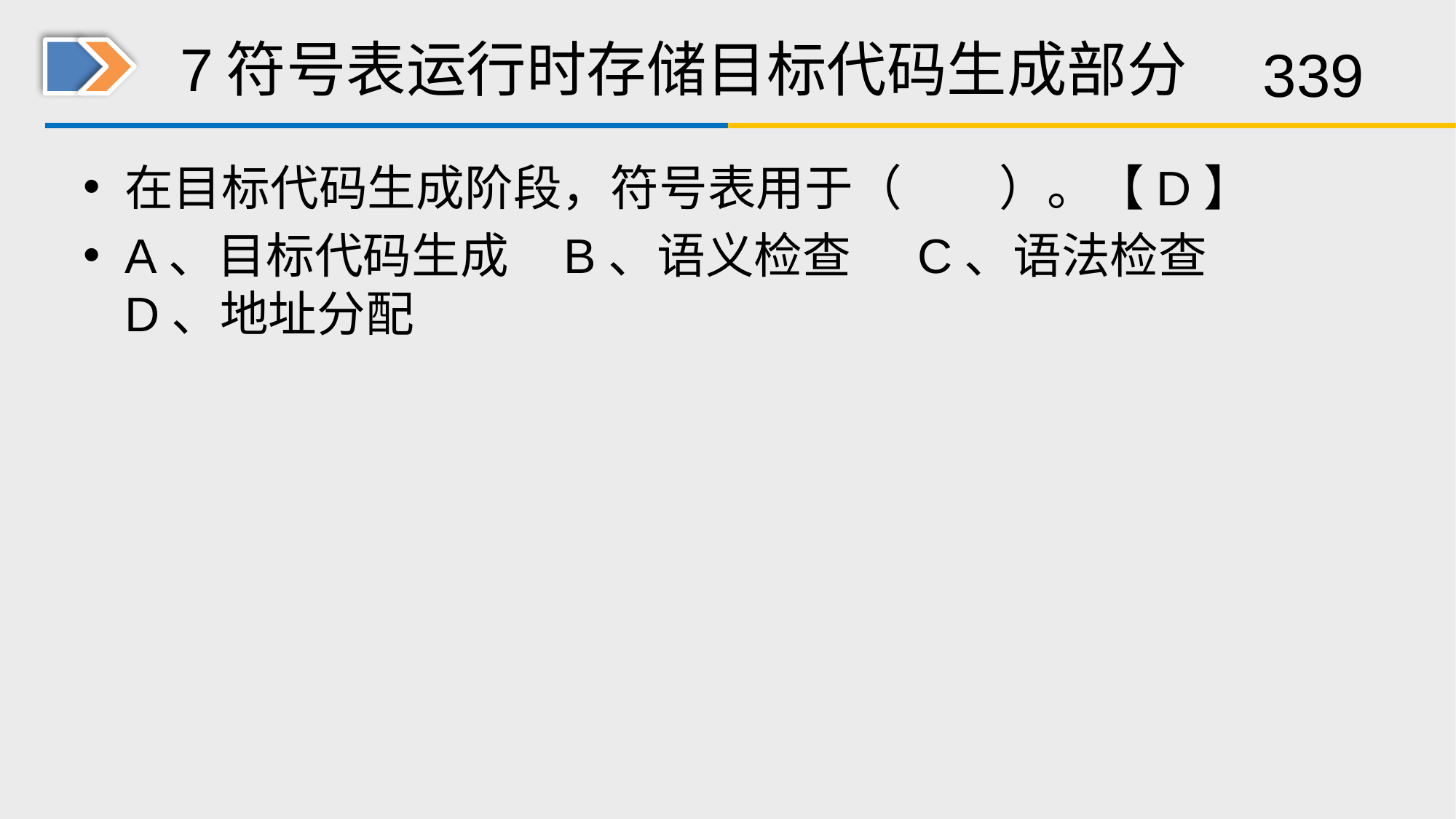

# 7符号表运行时存储目标代码生成部分
339
在目标代码生成阶段，符号表用于（　　）。【D】
A、目标代码生成    B、语义检查     C、语法检查     D、地址分配